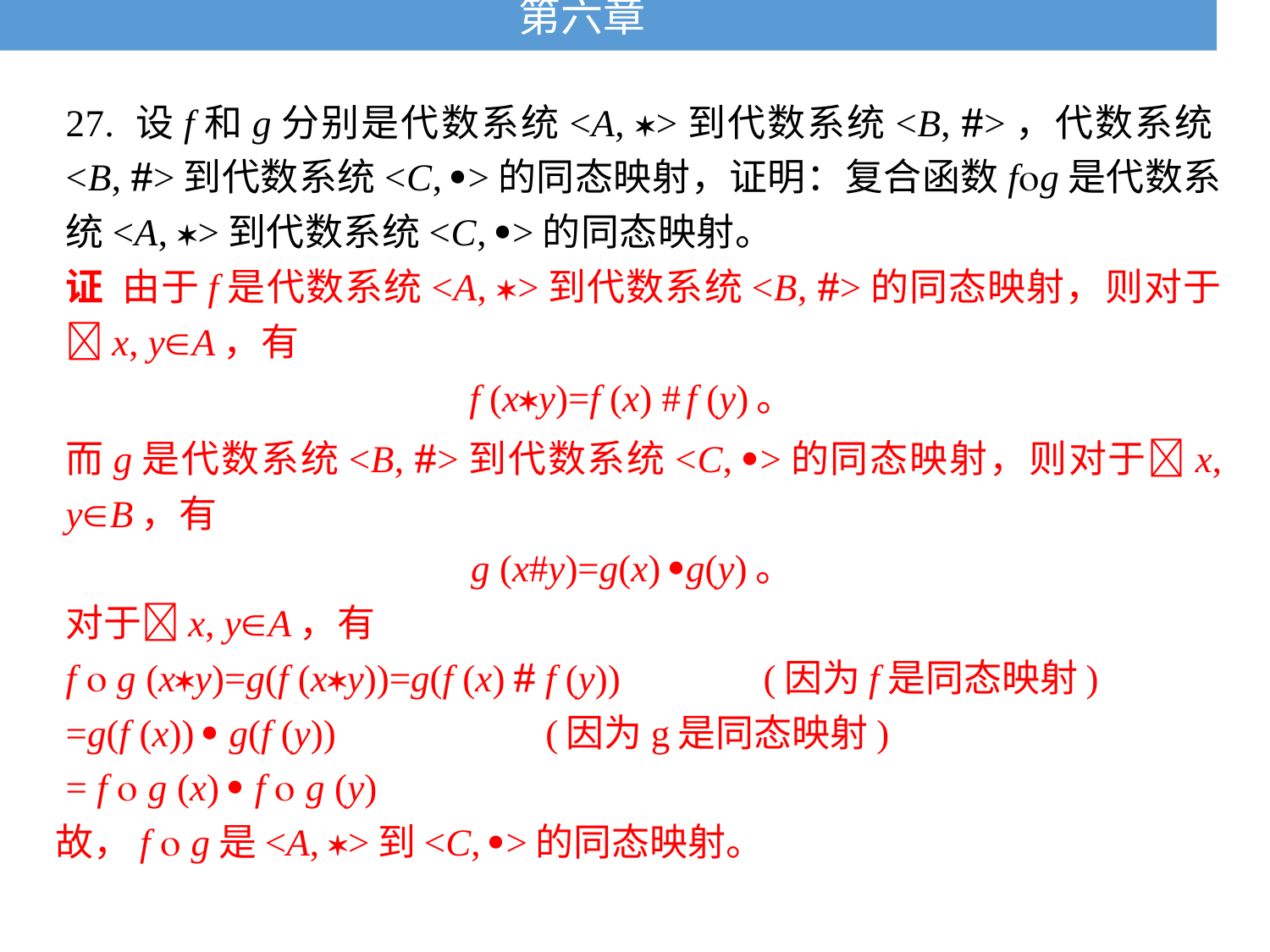

# 第六章
27. 设f和g分别是代数系统<A, ∗>到代数系统<B, #>，代数系统<B, #>到代数系统<C, •>的同态映射，证明：复合函数fοg是代数系统<A, ∗>到代数系统<C, •>的同态映射。
证  由于f是代数系统<A, ∗>到代数系统<B, #>的同态映射，则对于∀x, y∈A，有
f (x∗y)=f (x) # f (y)。
而g是代数系统<B, #>到代数系统<C, •>的同态映射，则对于∀x, y∈B，有
g (x#y)=g(x) •g(y)。
对于∀x, y∈A，有
f ο g (x∗y)=g(f (x∗y))=g(f (x) # f (y))               (因为f是同态映射)
=g(f (x)) • g(f (y))                      (因为g是同态映射)
= f ο g (x) • f ο g (y)
故，f ο g是<A, ∗>到<C, •>的同态映射。